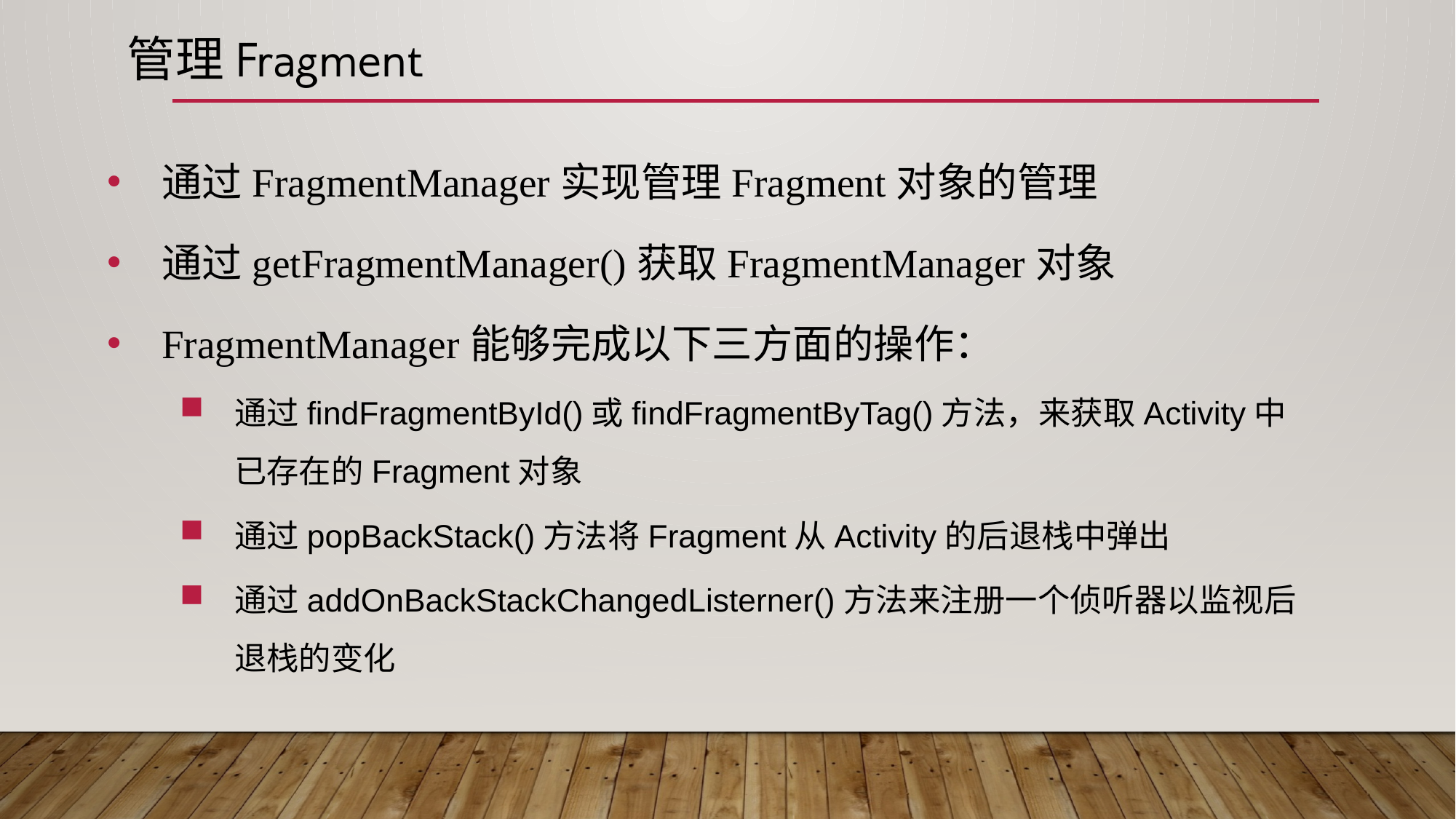

# 管理Fragment
通过FragmentManager实现管理Fragment对象的管理
通过getFragmentManager()获取FragmentManager对象
FragmentManager能够完成以下三方面的操作：
通过findFragmentById()或findFragmentByTag()方法，来获取Activity中已存在的Fragment对象
通过popBackStack()方法将Fragment从Activity的后退栈中弹出
通过addOnBackStackChangedListerner()方法来注册一个侦听器以监视后退栈的变化